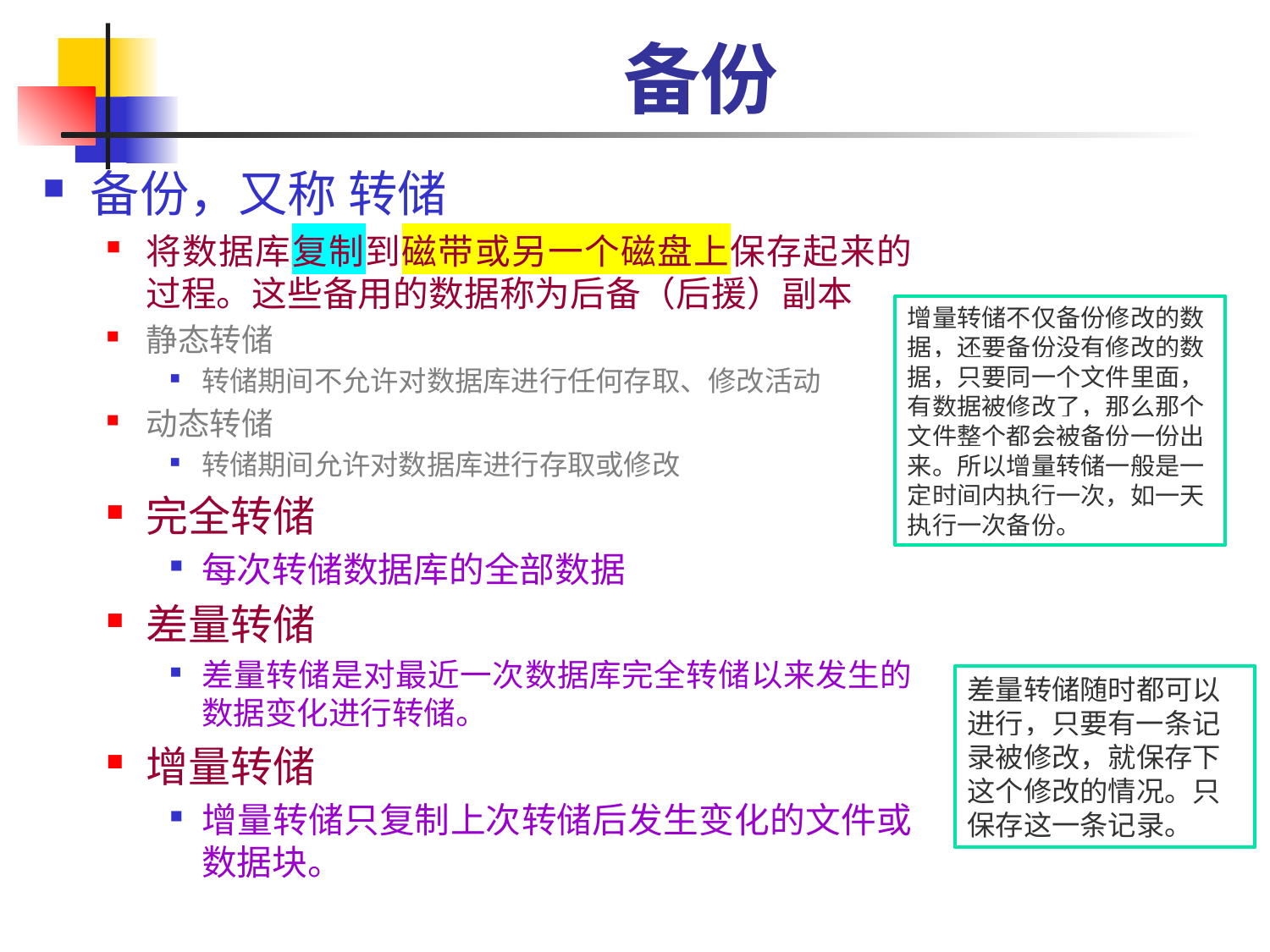

# 备份
备份，又称 转储
将数据库复制到磁带或另一个磁盘上保存起来的过程。这些备用的数据称为后备（后援）副本
静态转储
转储期间不允许对数据库进行任何存取、修改活动
动态转储
转储期间允许对数据库进行存取或修改
完全转储
每次转储数据库的全部数据
差量转储
差量转储是对最近一次数据库完全转储以来发生的数据变化进行转储。
增量转储
增量转储只复制上次转储后发生变化的文件或数据块。
增量转储不仅备份修改的数据，还要备份没有修改的数据，只要同一个文件里面，有数据被修改了，那么那个文件整个都会被备份一份出来。所以增量转储一般是一定时间内执行一次，如一天执行一次备份。
差量转储随时都可以进行，只要有一条记录被修改，就保存下这个修改的情况。只保存这一条记录。